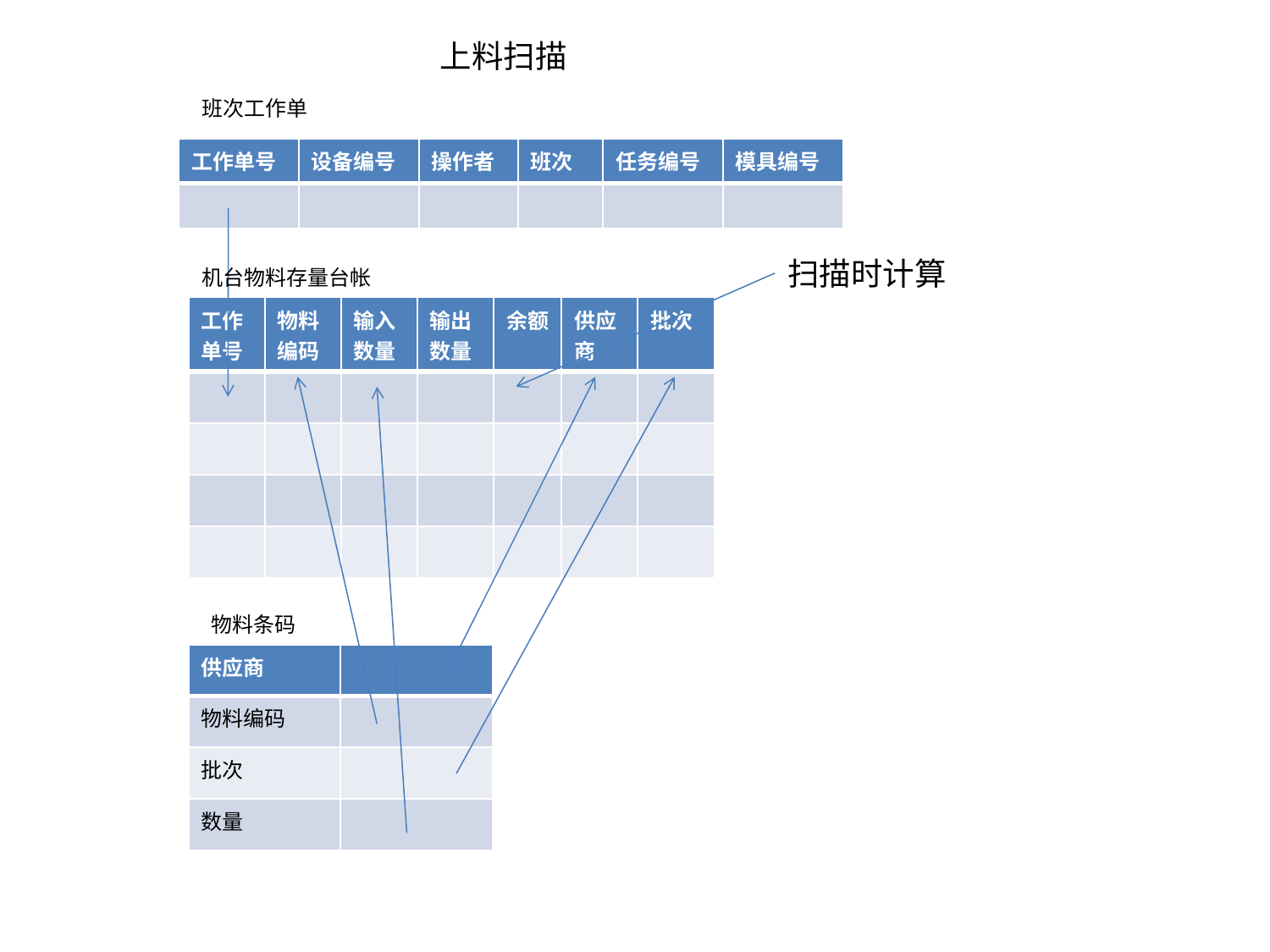

上料扫描
班次工作单
| 工作单号 | 设备编号 | 操作者 | 班次 | 任务编号 | 模具编号 |
| --- | --- | --- | --- | --- | --- |
|  |  |  |  |  |  |
扫描时计算
机台物料存量台帐
| 工作单号 | 物料编码 | 输入数量 | 输出数量 | 余额 | 供应商 | 批次 |
| --- | --- | --- | --- | --- | --- | --- |
|  |  |  |  |  |  |  |
|  |  |  |  |  |  |  |
|  |  |  |  |  |  |  |
|  |  |  |  |  |  |  |
物料条码
| 供应商 |  |
| --- | --- |
| 物料编码 |  |
| 批次 |  |
| 数量 |  |